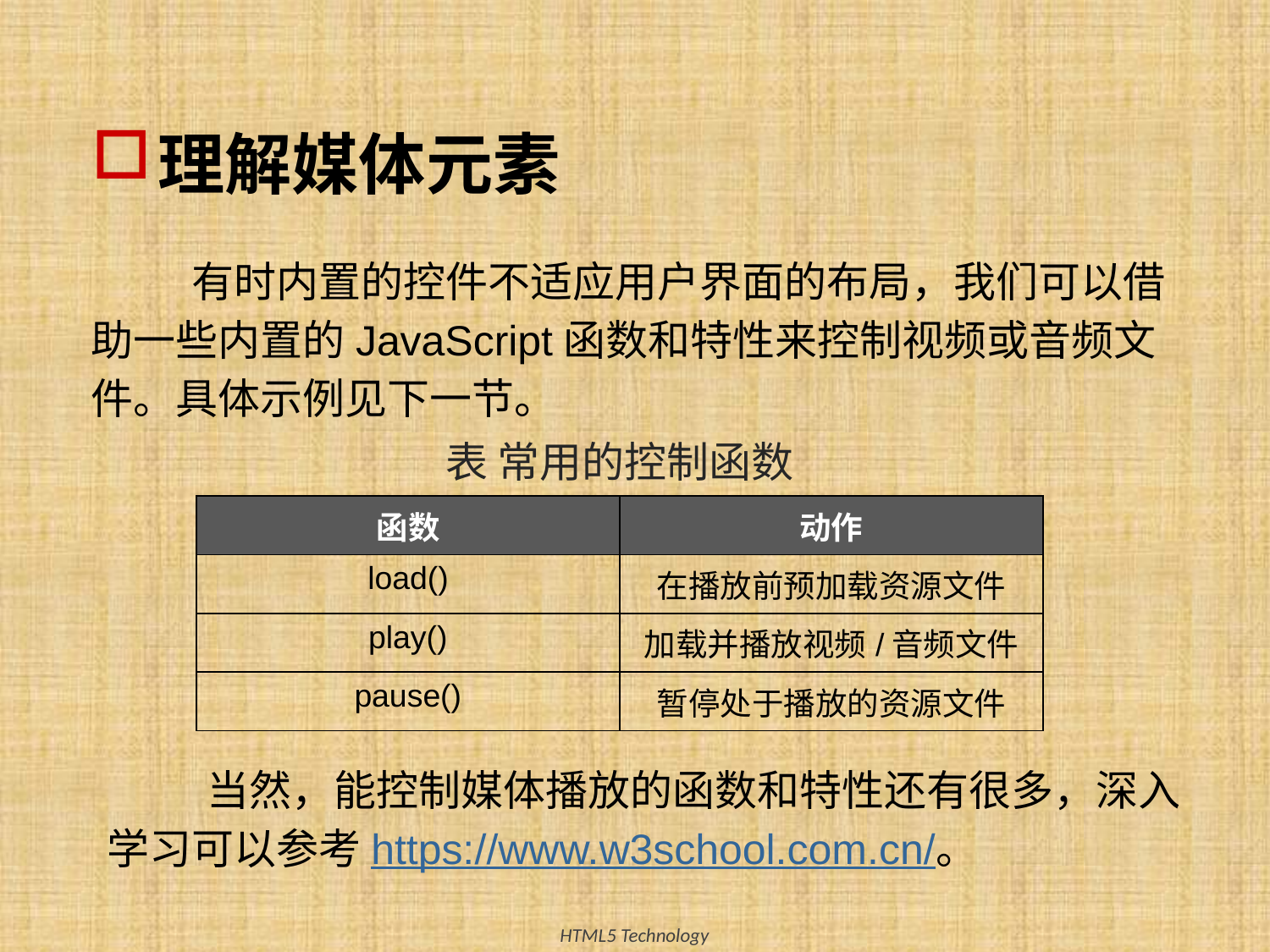

# 理解媒体元素
有时内置的控件不适应用户界面的布局，我们可以借助一些内置的JavaScript函数和特性来控制视频或音频文件。具体示例见下一节。
表 常用的控制函数
| 函数 | 动作 |
| --- | --- |
| load() | 在播放前预加载资源文件 |
| play() | 加载并播放视频/音频文件 |
| pause() | 暂停处于播放的资源文件 |
当然，能控制媒体播放的函数和特性还有很多，深入学习可以参考https://www.w3school.com.cn/。
31
HTML5 Technology